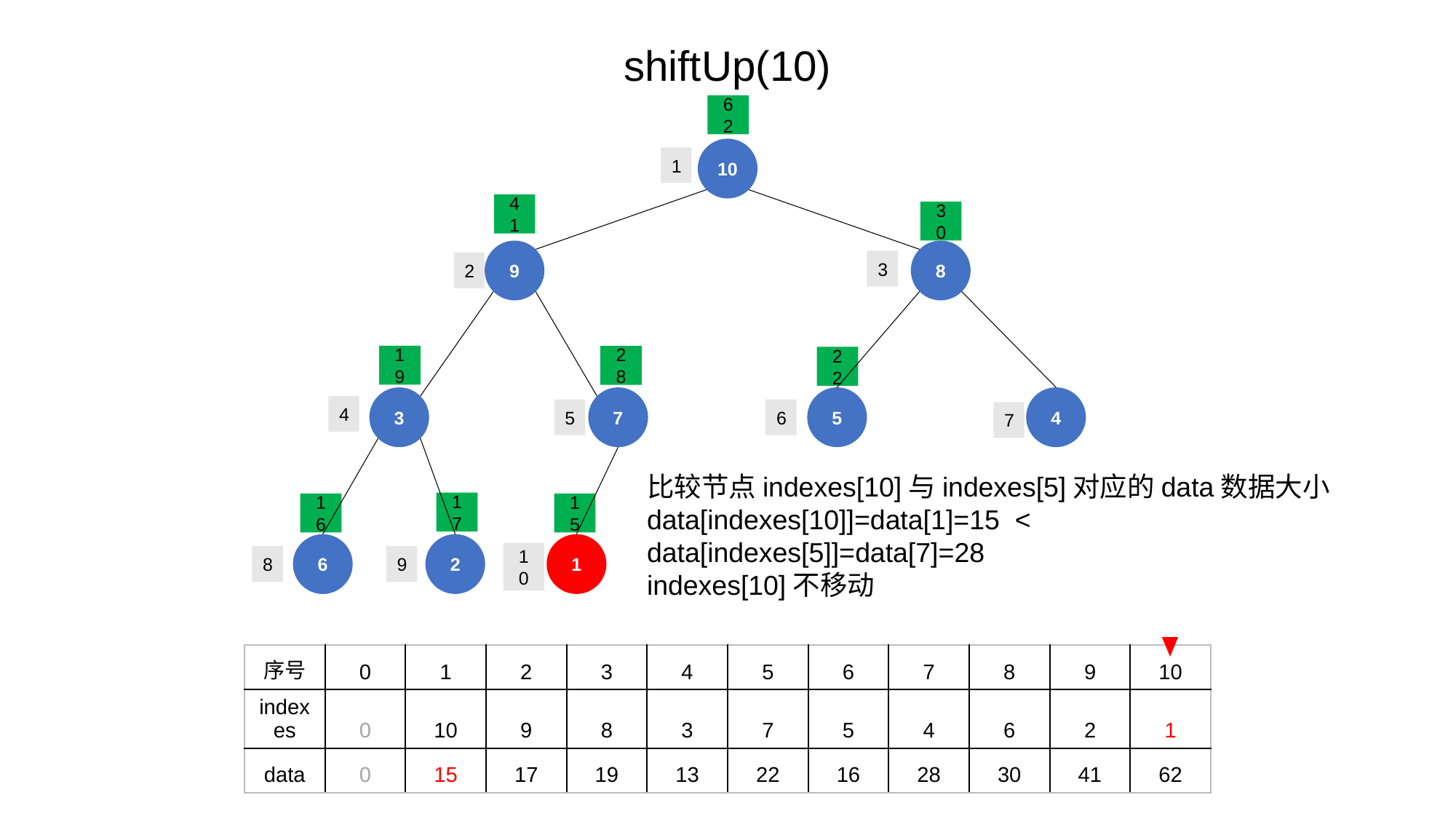

# shiftUp(10)
62
10
1
41
30
9
8
3
2
19
28
22
3
7
5
4
4
5
6
7
比较节点indexes[10]与indexes[5]对应的data数据大小
data[indexes[10]]=data[1]=15  <  data[indexes[5]]=data[7]=28
indexes[10]不移动
17
16
15
6
2
1
10
8
9

| 序号 | 0 | 1 | 2 | 3 | 4 | 5 | 6 | 7 | 8 | 9 | 10 |
| --- | --- | --- | --- | --- | --- | --- | --- | --- | --- | --- | --- |
| indexes | 0 | 10 | 9 | 8 | 3 | 7 | 5 | 4 | 6 | 2 | 1 |
| data | 0 | 15 | 17 | 19 | 13 | 22 | 16 | 28 | 30 | 41 | 62 |